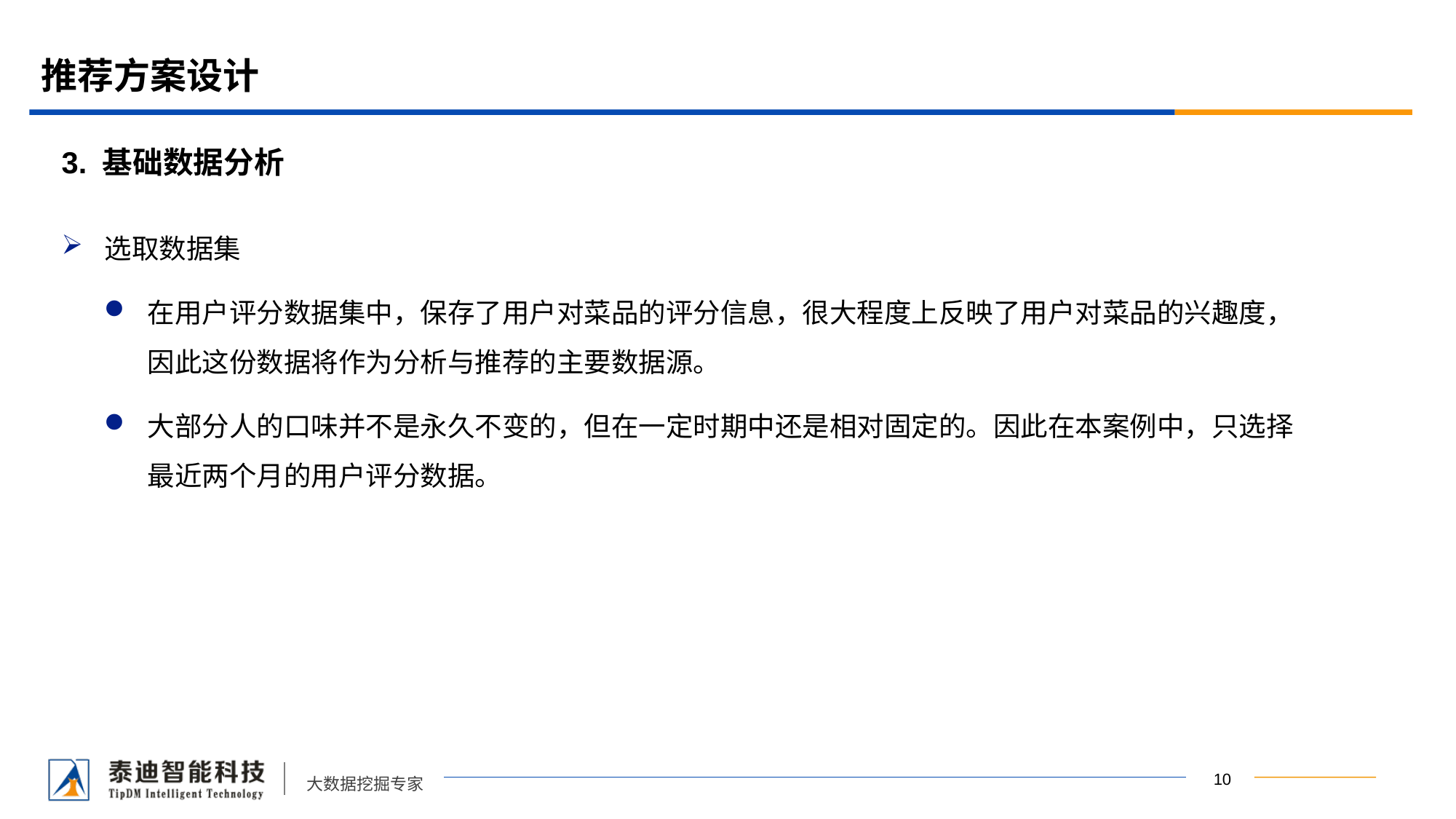

# 推荐方案设计
3. 基础数据分析
选取数据集
在用户评分数据集中，保存了用户对菜品的评分信息，很大程度上反映了用户对菜品的兴趣度，因此这份数据将作为分析与推荐的主要数据源。
大部分人的口味并不是永久不变的，但在一定时期中还是相对固定的。因此在本案例中，只选择最近两个月的用户评分数据。